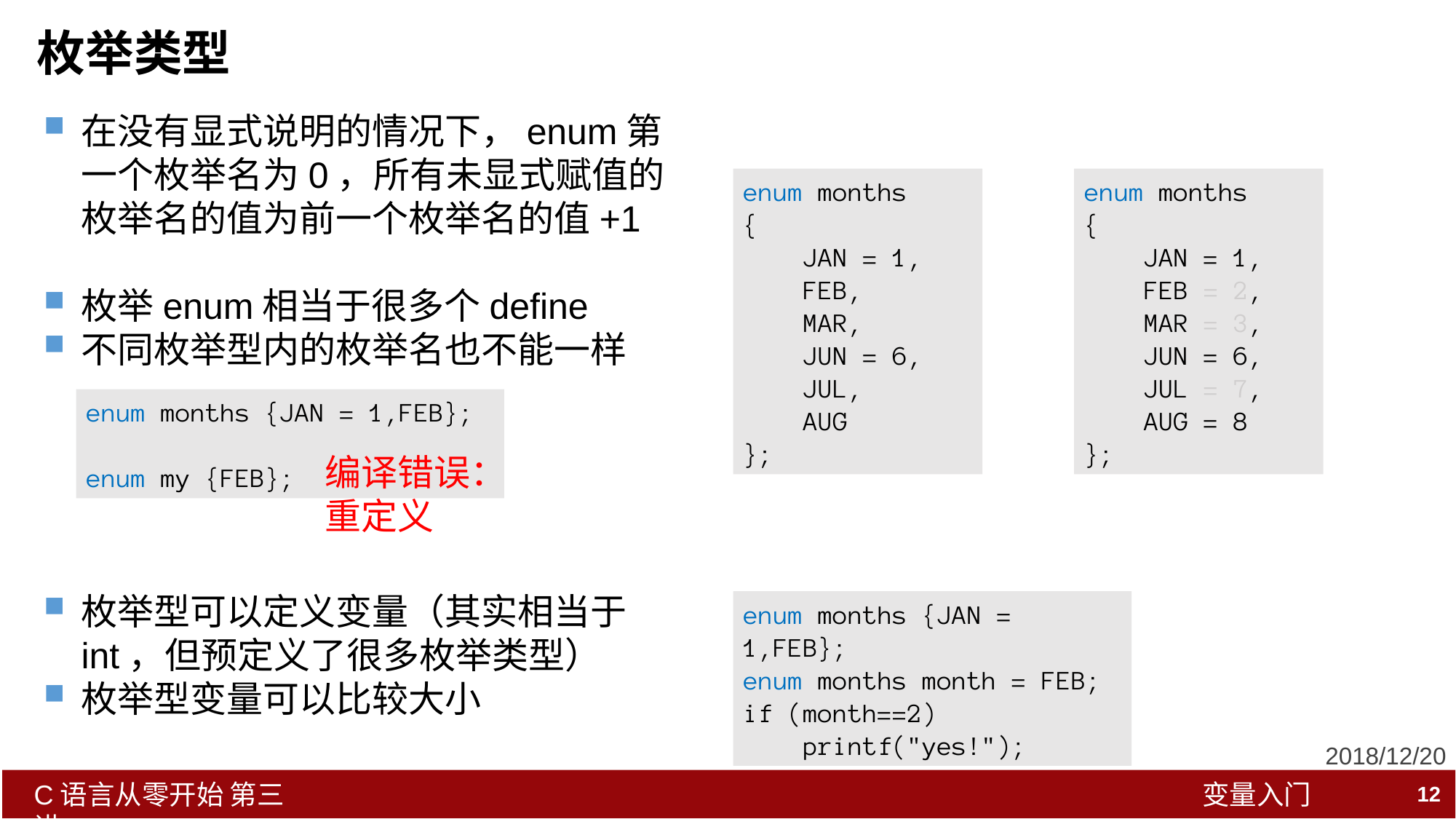

# 枚举类型
在没有显式说明的情况下，enum第一个枚举名为0，所有未显式赋值的枚举名的值为前一个枚举名的值+1

枚举enum相当于很多个define
不同枚举型内的枚举名也不能一样

枚举型可以定义变量（其实相当于int，但预定义了很多枚举类型）
枚举型变量可以比较大小
enum months
{
    JAN = 1,
    FEB,
    MAR,
    JUN = 6,
    JUL,
    AUG
};
enum months
{
    JAN = 1,
    FEB = 2,
    MAR = 3,
    JUN = 6,
    JUL = 7,
    AUG = 8
};
enum months {JAN = 1,FEB};

enum my {FEB};
编译错误：
重定义
enum months {JAN = 1,FEB};
enum months month = FEB;
if (month==2)
    printf("yes!");
2018/12/20
12